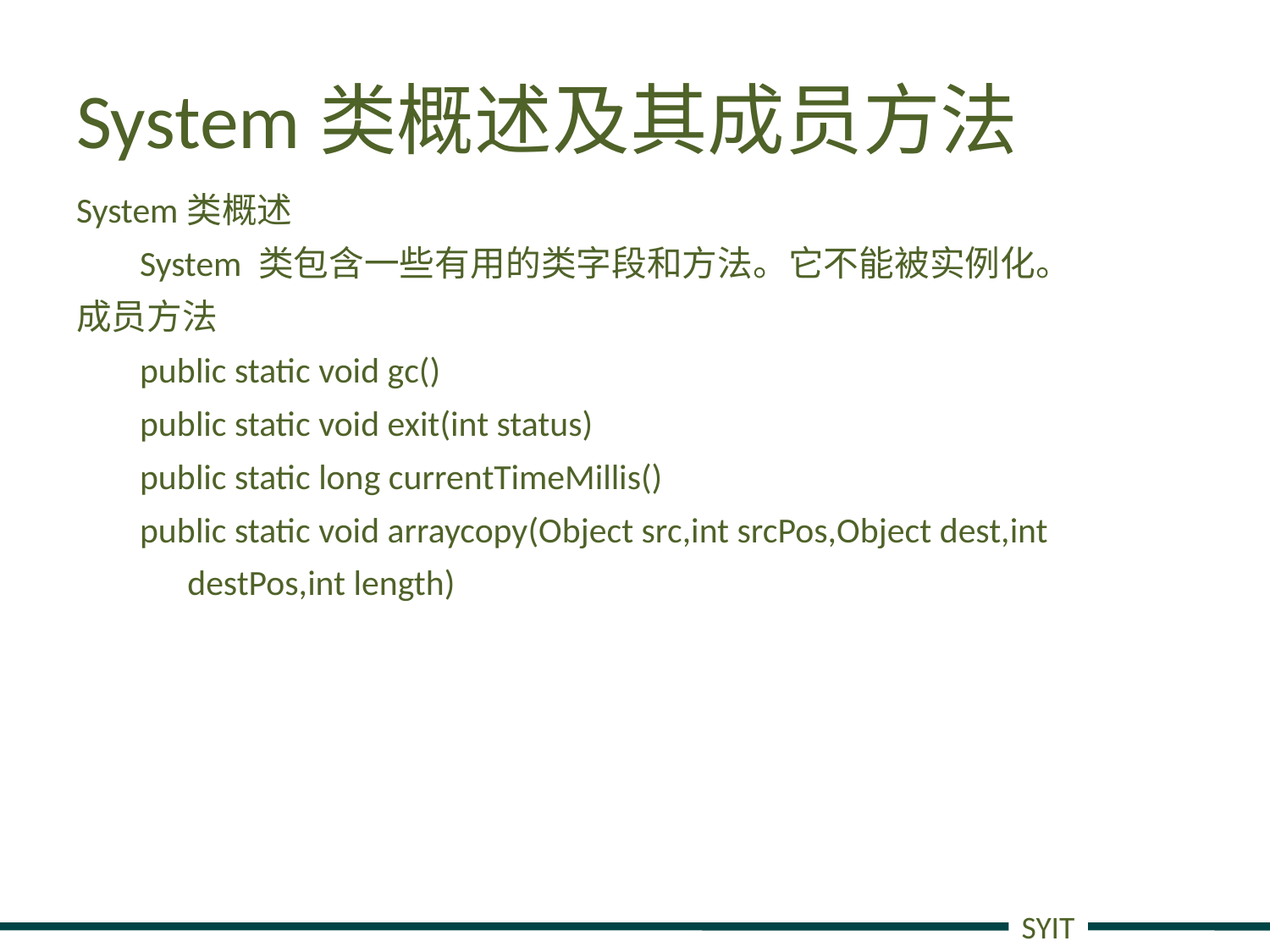

# System类概述及其成员方法
System类概述
System 类包含一些有用的类字段和方法。它不能被实例化。
成员方法
public static void gc()
public static void exit(int status)
public static long currentTimeMillis()
public static void arraycopy(Object src,int srcPos,Object dest,int destPos,int length)
SYIT